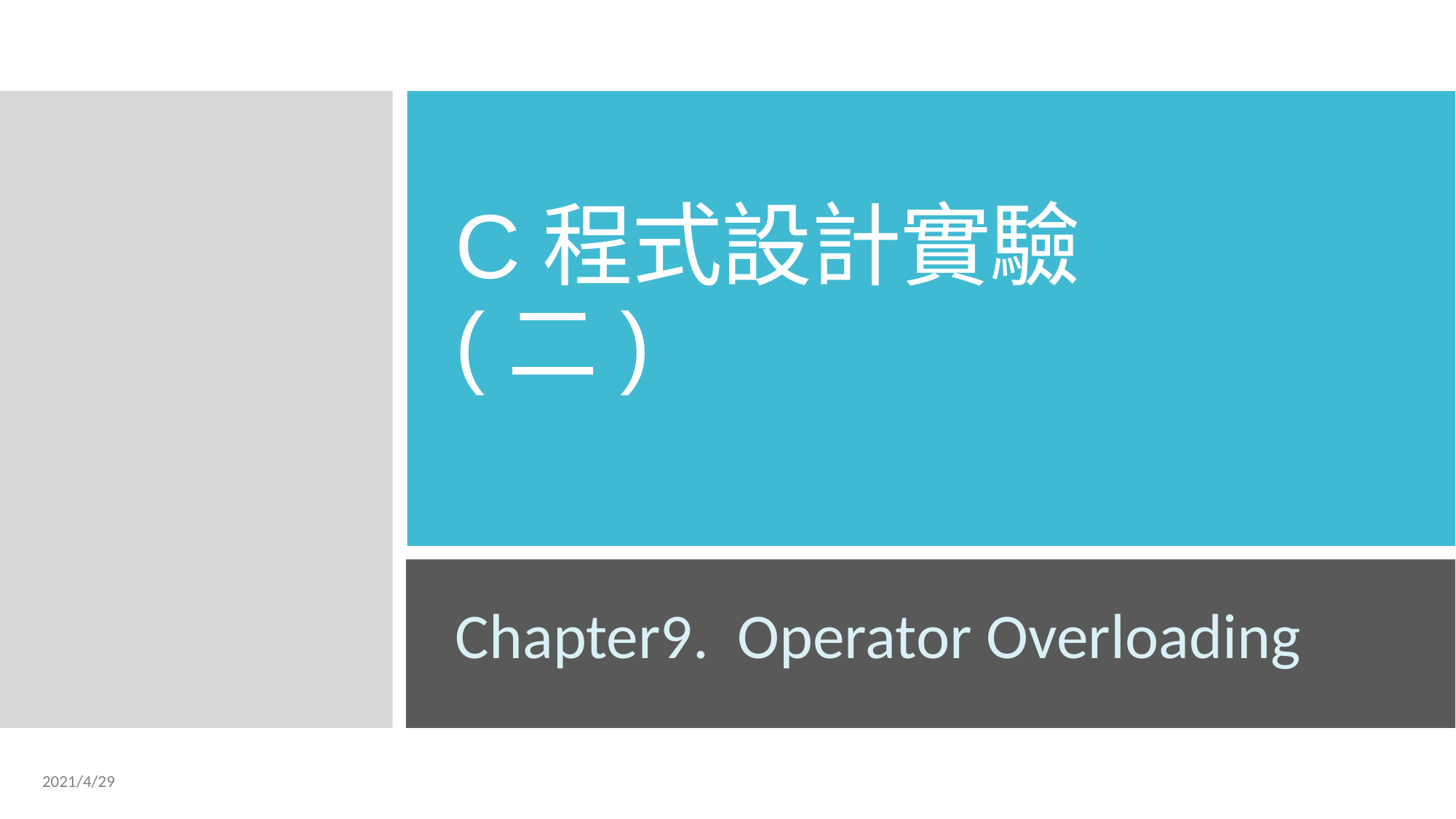

# C程式設計實驗(二)

Chapter9.  Operator Overloading
2021/4/29
1